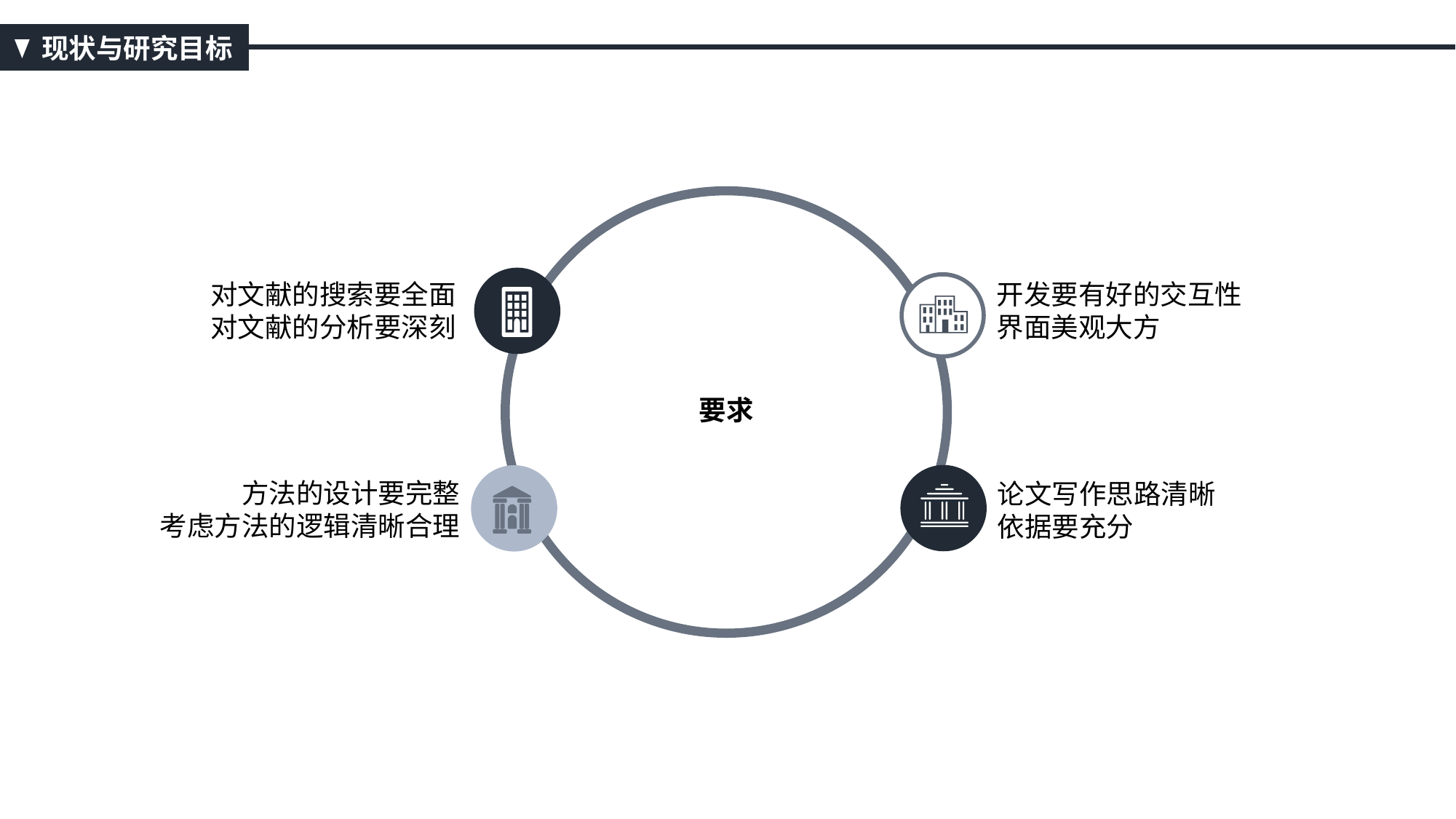

现状与研究目标

对文献的搜索要全面
对文献的分析要深刻
开发要有好的交互性
界面美观大方

要求

方法的设计要完整
考虑方法的逻辑清晰合理
论文写作思路清晰
依据要充分